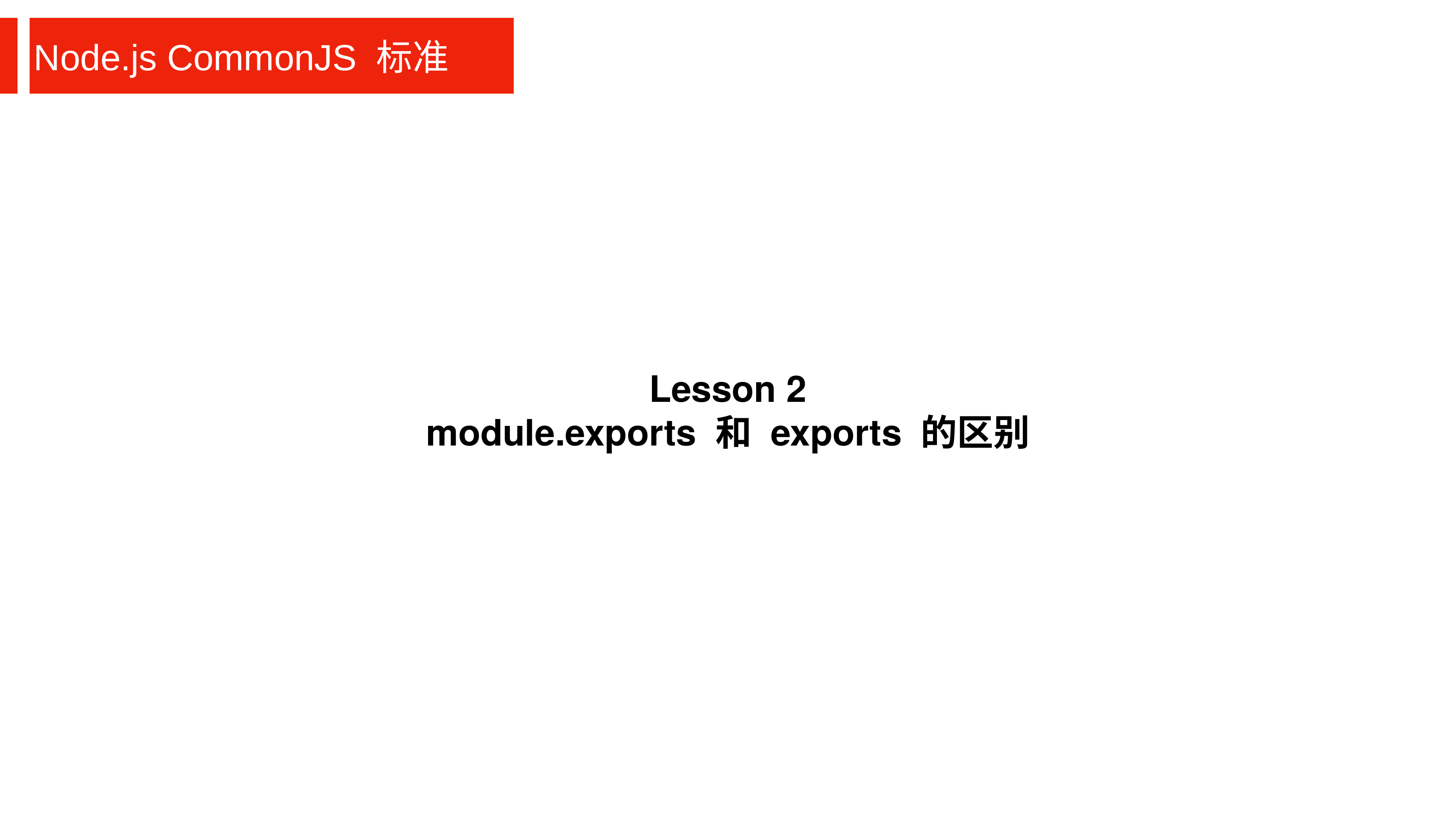

Node.js CommonJS 标准
Lesson 2
module.exports 和 exports 的区别